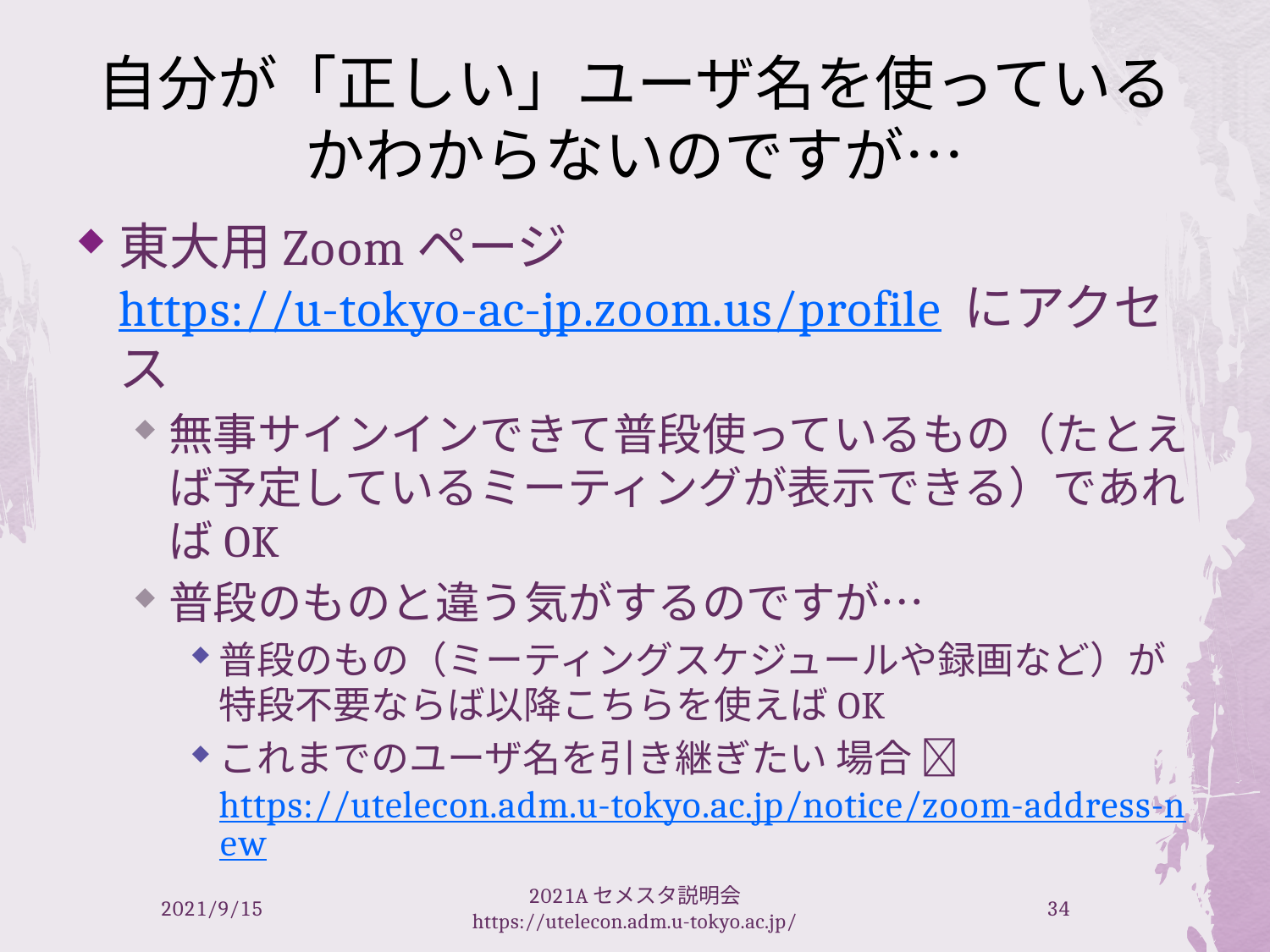

# 自分が「正しい」ユーザ名を使っているかわからないのですが…
東大用Zoomページ https://u-tokyo-ac-jp.zoom.us/profile にアクセス
無事サインインできて普段使っているもの（たとえば予定しているミーティングが表示できる）であればOK
普段のものと違う気がするのですが…
普段のもの（ミーティングスケジュールや録画など）が特段不要ならば以降こちらを使えばOK
これまでのユーザ名を引き継ぎたい 場合 → https://utelecon.adm.u-tokyo.ac.jp/notice/zoom-address-new
2021/9/15
2021Aセメスタ説明会 https://utelecon.adm.u-tokyo.ac.jp/
34